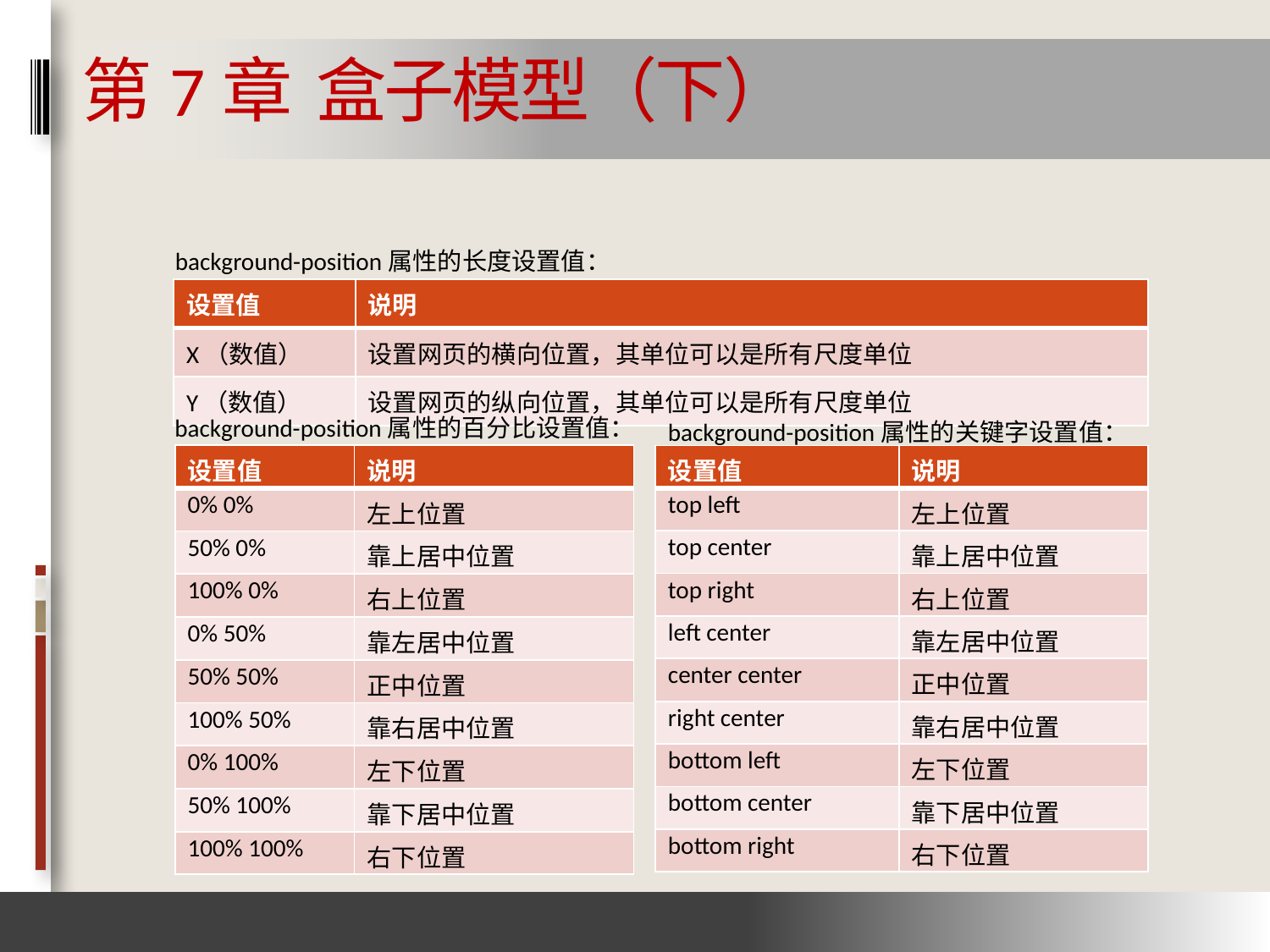

# 第7章  盒子模型（下）
 background-position属性的长度设置值：

| 设置值 | 说明 |
| --- | --- |
| X（数值） | 设置网页的横向位置，其单位可以是所有尺度单位 |
| Y（数值） | 设置网页的纵向位置，其单位可以是所有尺度单位 |
background-position属性的百分比设置值：
background-position属性的关键字设置值：
| 设置值 | 说明 |
| --- | --- |
| 0% 0% | 左上位置 |
| 50% 0% | 靠上居中位置 |
| 100% 0% | 右上位置 |
| 0% 50% | 靠左居中位置 |
| 50% 50% | 正中位置 |
| 100% 50% | 靠右居中位置 |
| 0% 100% | 左下位置 |
| 50% 100% | 靠下居中位置 |
| 100% 100% | 右下位置 |
| 设置值 | 说明 |
| --- | --- |
| top left | 左上位置 |
| top center | 靠上居中位置 |
| top right | 右上位置 |
| left center | 靠左居中位置 |
| center center | 正中位置 |
| right center | 靠右居中位置 |
| bottom left | 左下位置 |
| bottom center | 靠下居中位置 |
| bottom right | 右下位置 |